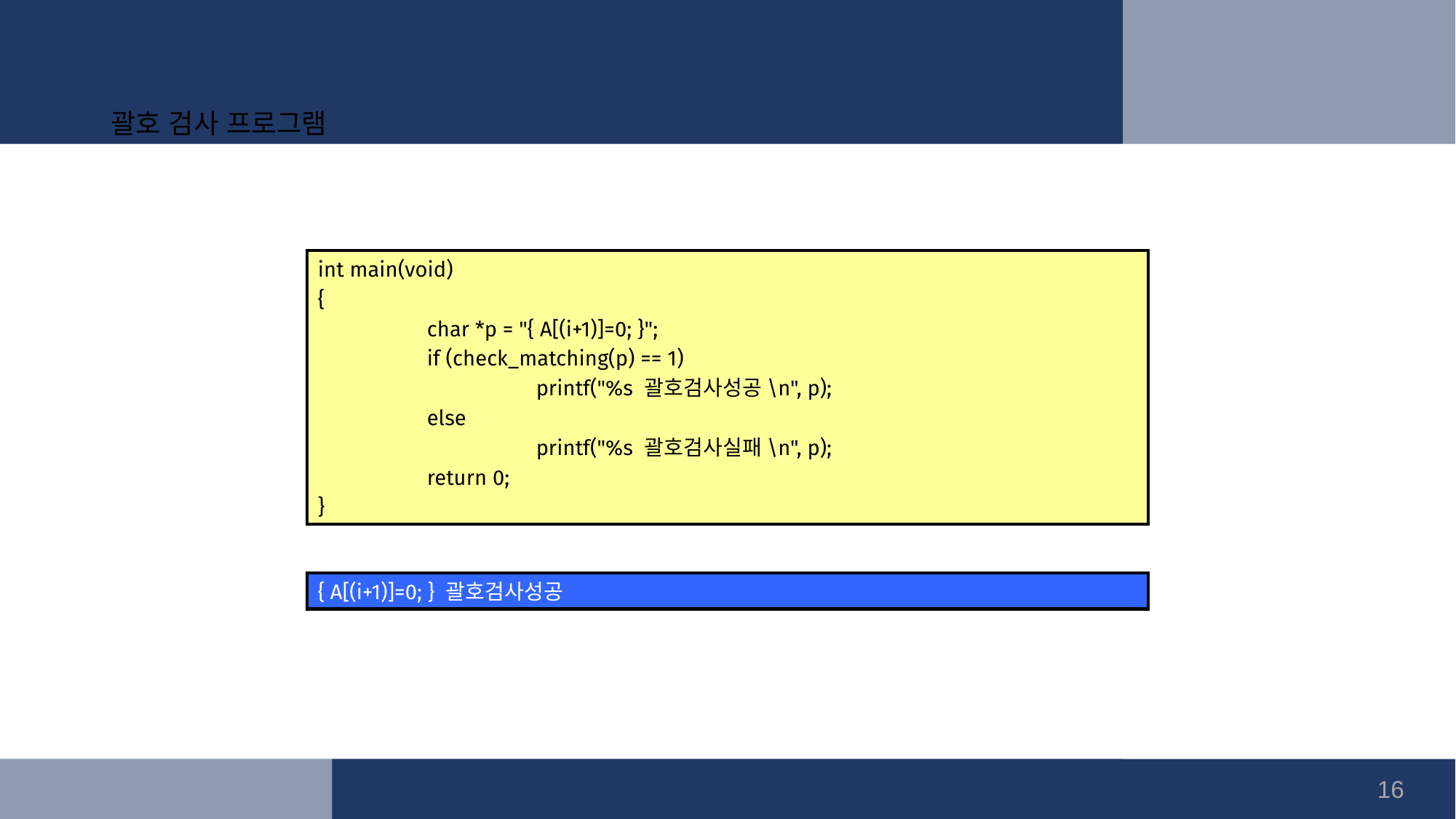

# 괄호 검사 프로그램
int main(void)
{
	char *p = "{ A[(i+1)]=0; }";
	if (check_matching(p) == 1)
		printf("%s 괄호검사성공\n", p);
	else
		printf("%s 괄호검사실패\n", p);
	return 0;
}
{ A[(i+1)]=0; } 괄호검사성공
16